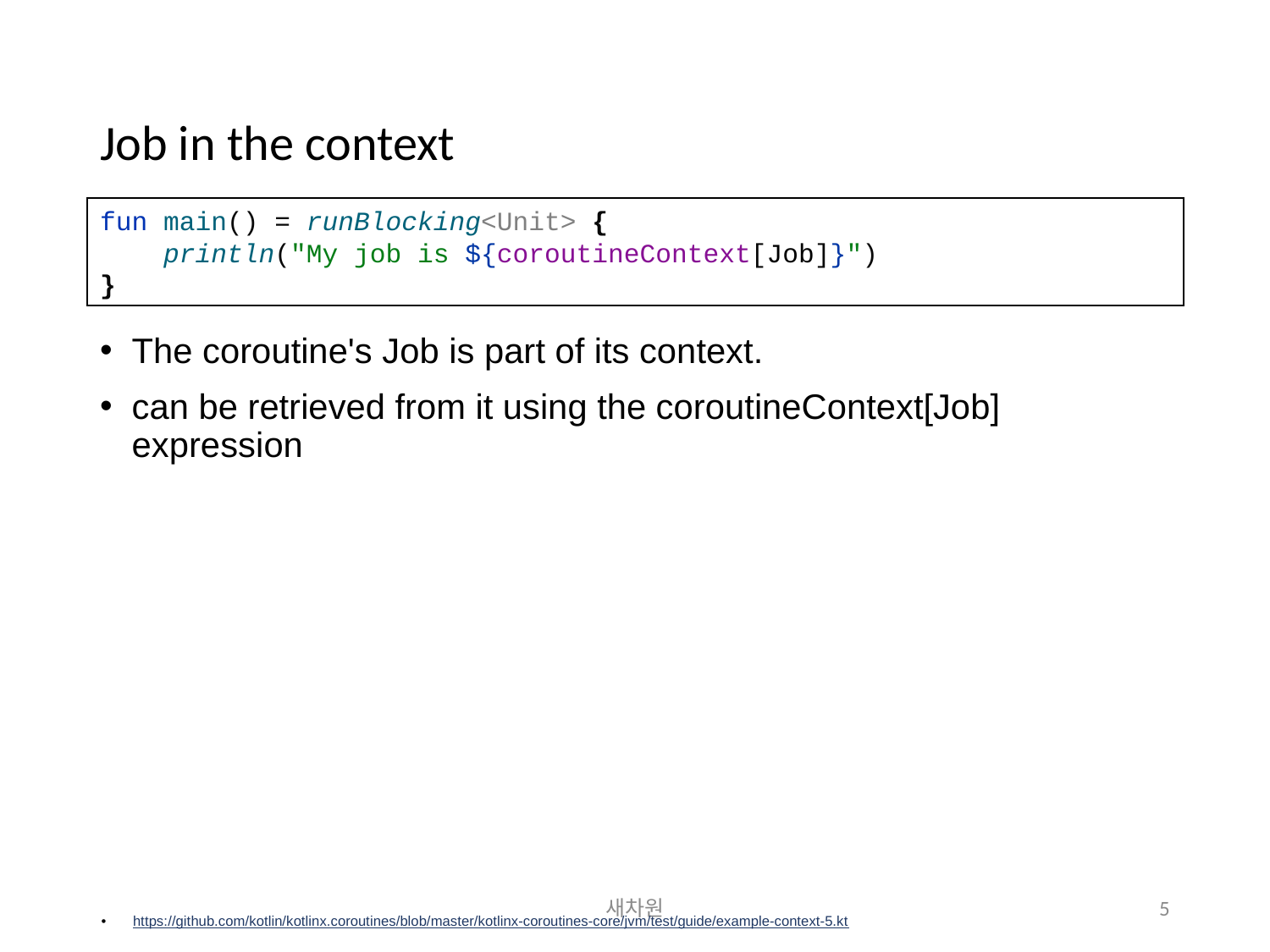

# Job in the context
fun main() = runBlocking<Unit> {
    println("My job is ${coroutineContext[Job]}")
}
The coroutine's Job is part of its context.
can be retrieved from it using the coroutineContext[Job] expression
새차원
5
https://github.com/kotlin/kotlinx.coroutines/blob/master/kotlinx-coroutines-core/jvm/test/guide/example-context-5.kt